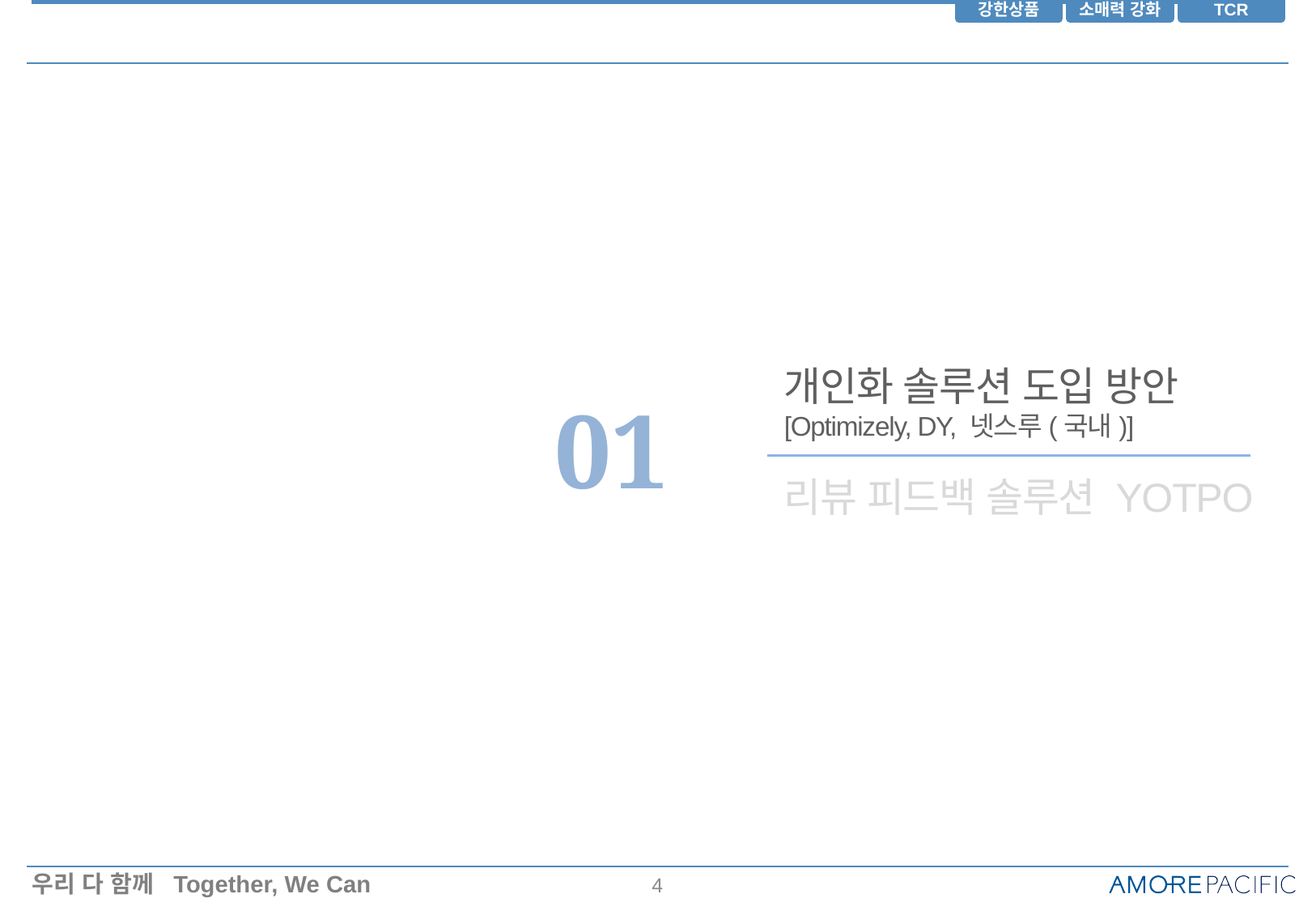

01
개인화 솔루션 도입 방안[Optimizely, DY, 넷스루(국내)]
리뷰 피드백 솔루션 YOTPO
4